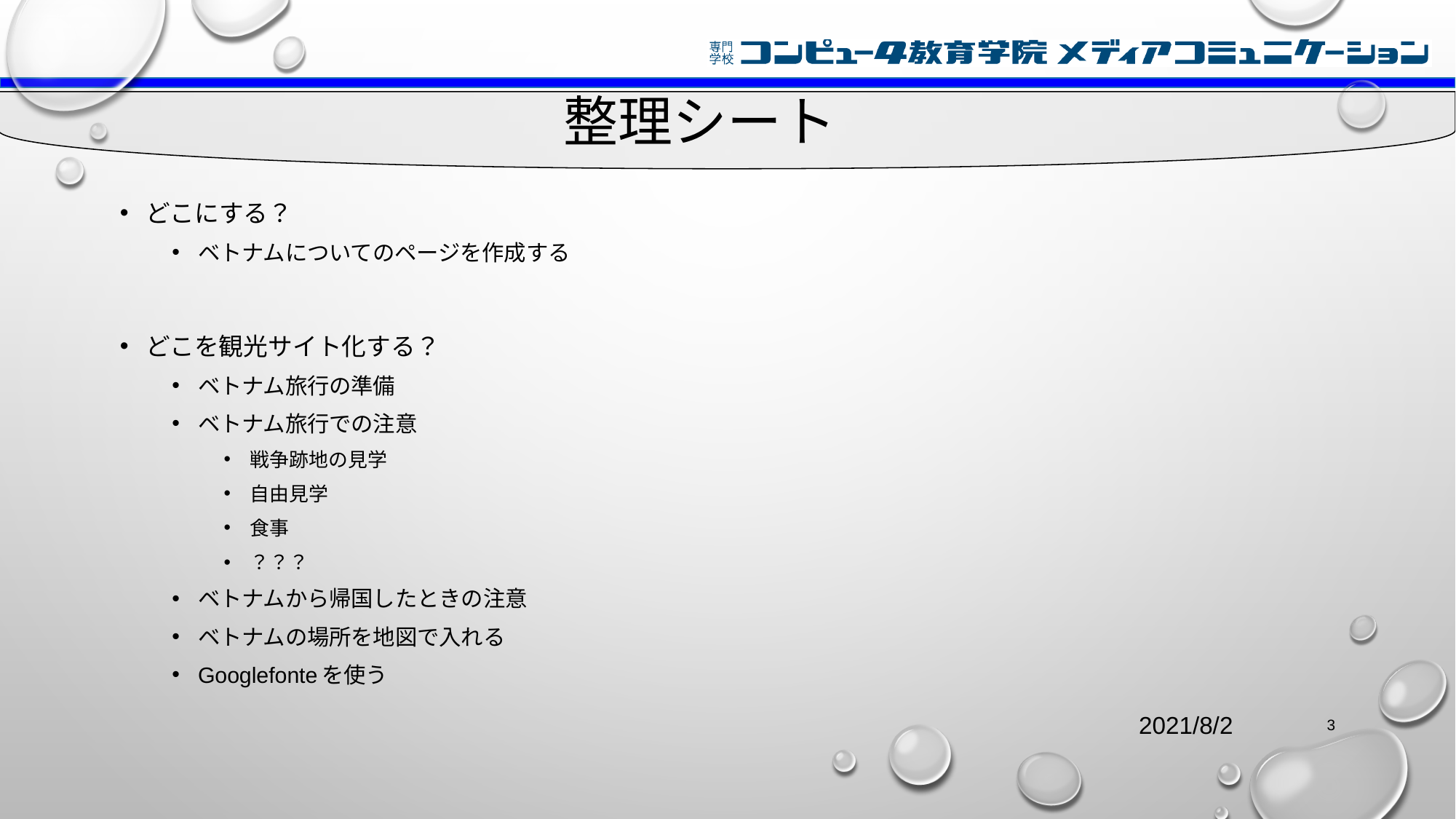

# 整理シート
どこにする？
ベトナムについてのページを作成する

どこを観光サイト化する？
ベトナム旅行の準備
ベトナム旅行での注意
戦争跡地の見学
自由見学
食事
？？？
ベトナムから帰国したときの注意
ベトナムの場所を地図で入れる
Googlefonteを使う

2021/8/2
3